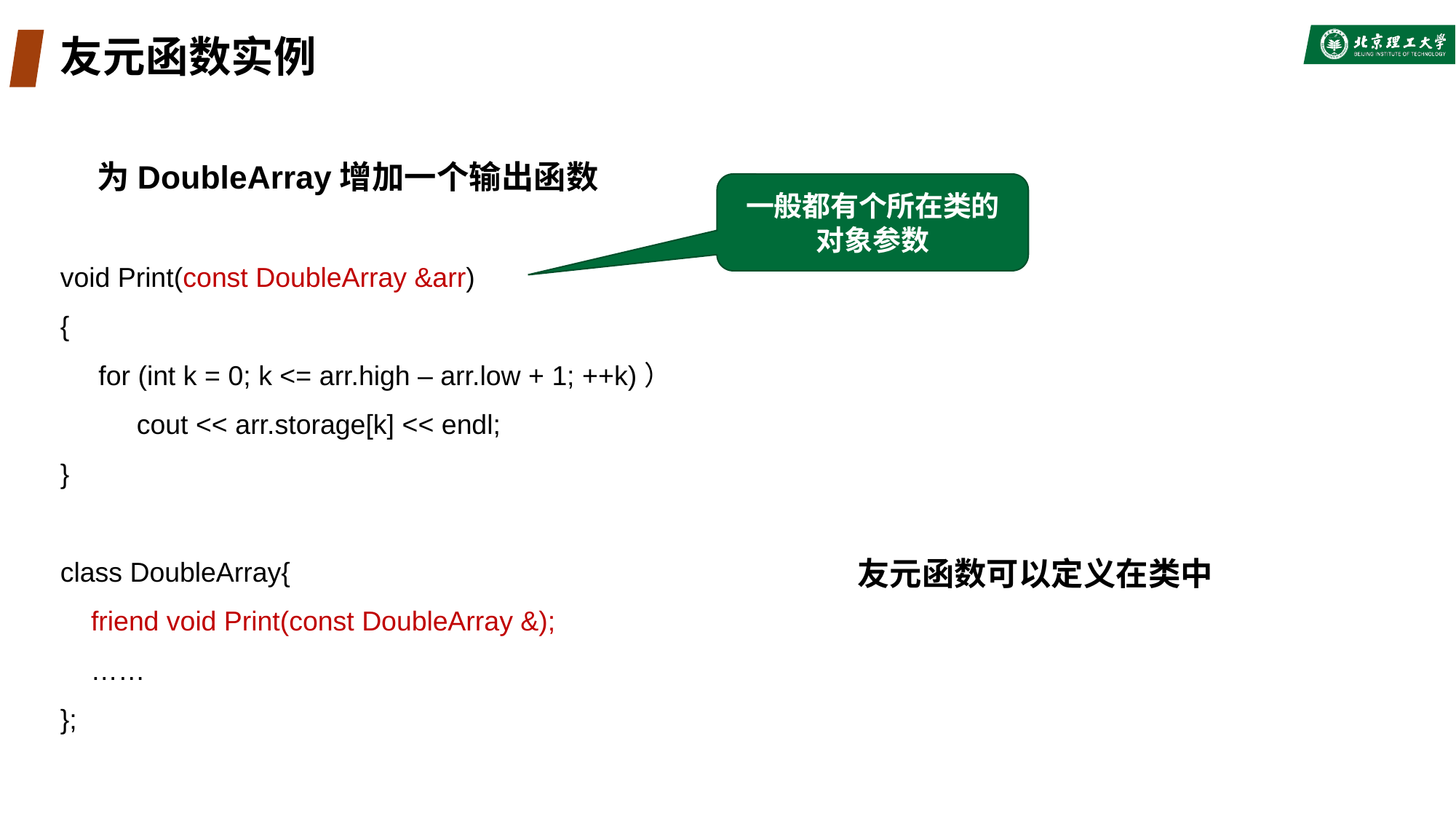

# 友元函数实例
为DoubleArray增加一个输出函数
一般都有个所在类的对象参数
void Print(const DoubleArray &arr)
{
     for (int k = 0; k <= arr.high – arr.low + 1; ++k)）
          cout << arr.storage[k] << endl;
}

class DoubleArray{
    friend void Print(const DoubleArray &);
    ……
};
友元函数可以定义在类中